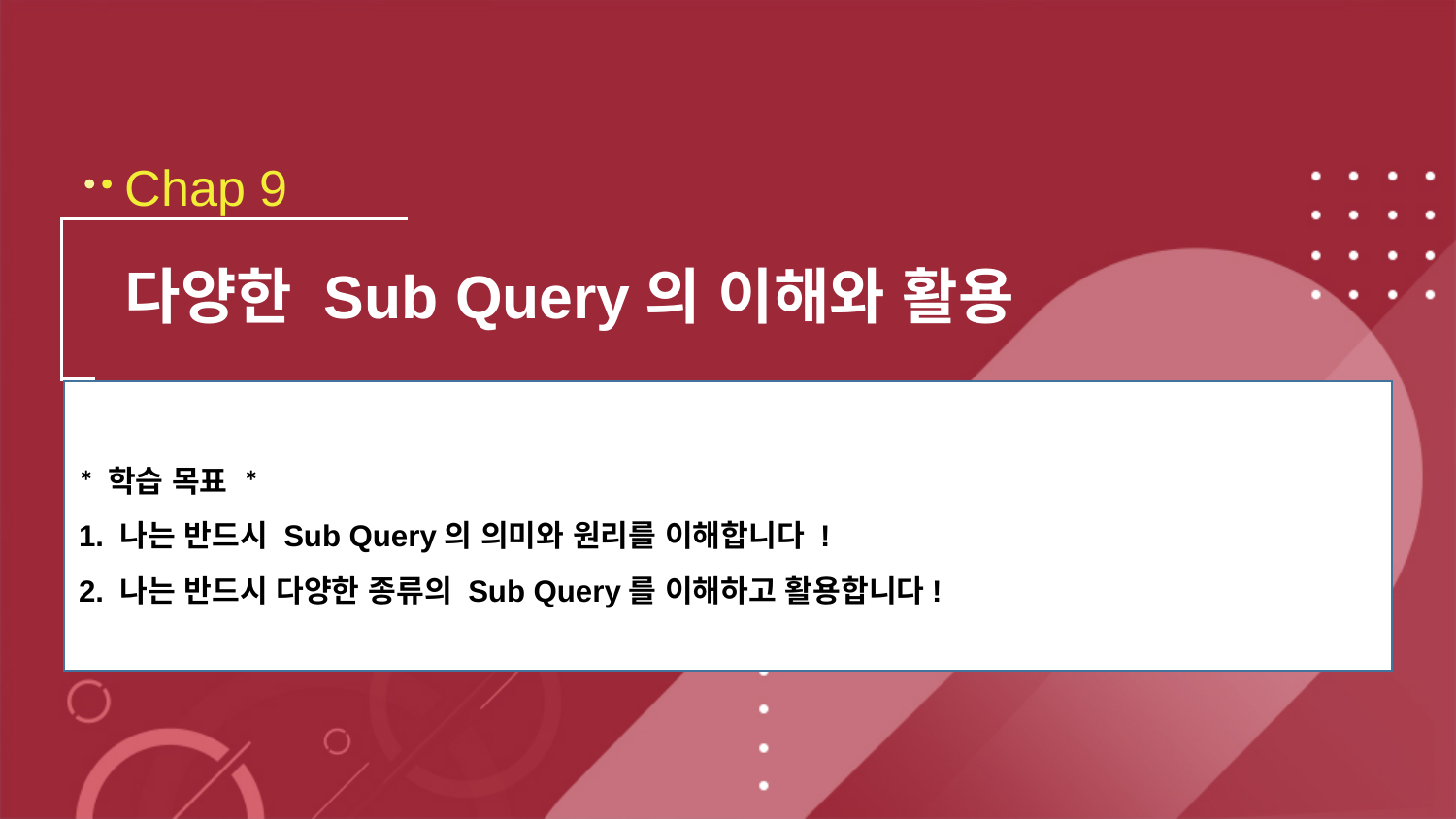

Chap 9

다양한 Sub Query의 이해와 활용
* 학습 목표 *
1. 나는 반드시 Sub Query의 의미와 원리를 이해합니다 !
2. 나는 반드시 다양한 종류의 Sub Query를 이해하고 활용합니다!